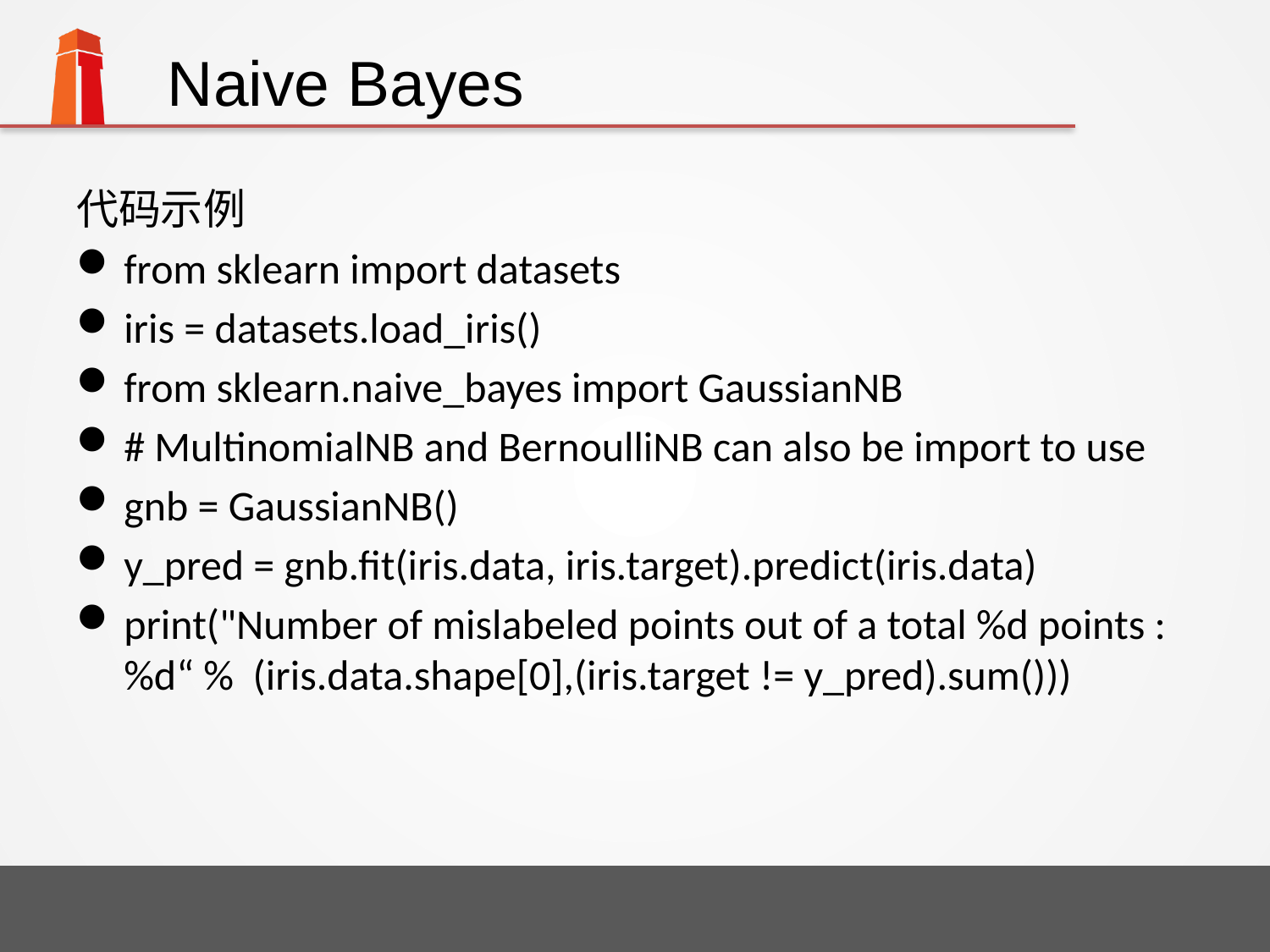

# Naive Bayes
代码示例
from sklearn import datasets
iris = datasets.load_iris()
from sklearn.naive_bayes import GaussianNB
# MultinomialNB and BernoulliNB can also be import to use
gnb = GaussianNB()
y_pred = gnb.fit(iris.data, iris.target).predict(iris.data)
print("Number of mislabeled points out of a total %d points : %d“ %  (iris.data.shape[0],(iris.target != y_pred).sum()))